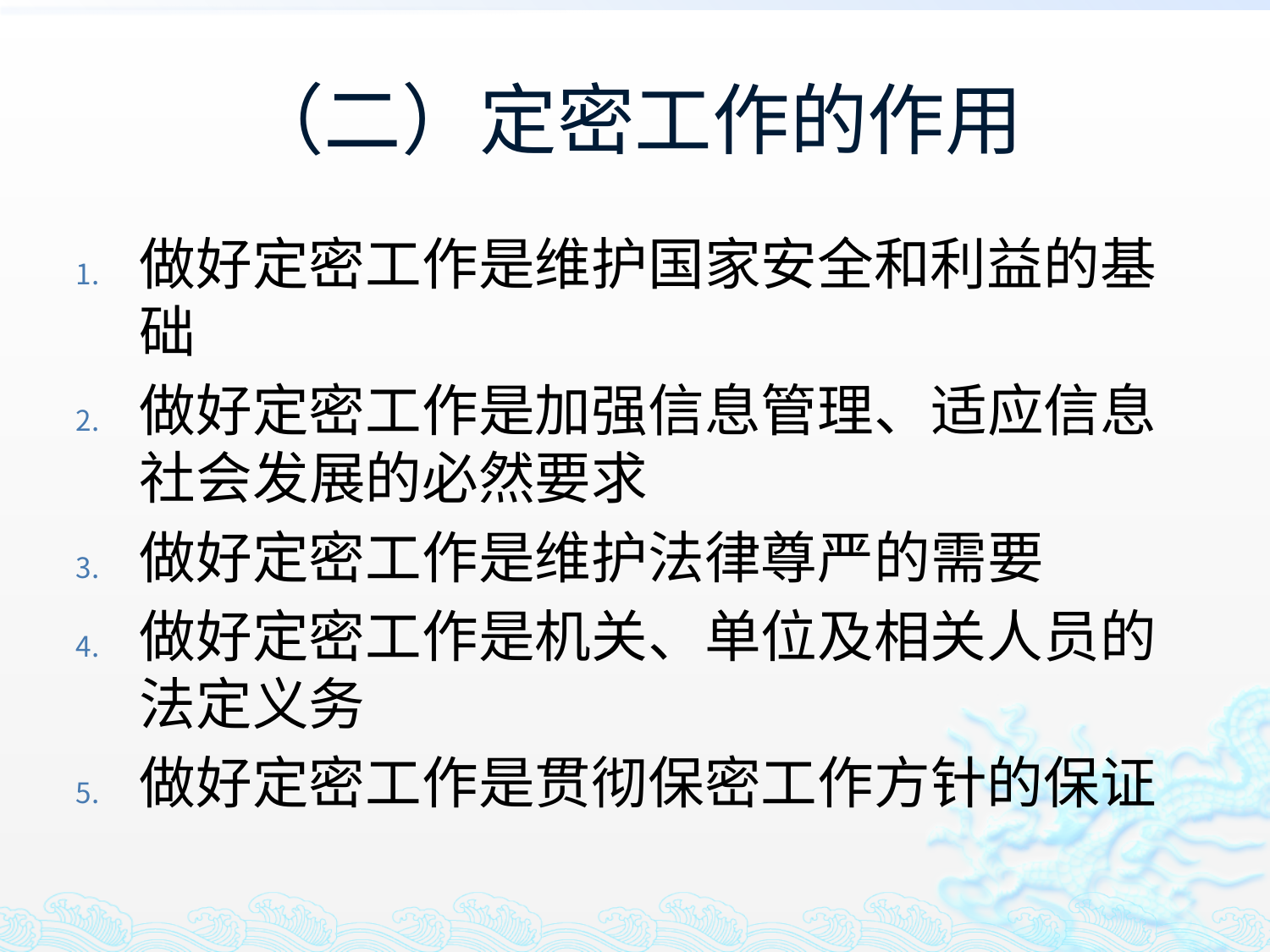

# （二）定密工作的作用
做好定密工作是维护国家安全和利益的基础
做好定密工作是加强信息管理、适应信息社会发展的必然要求
做好定密工作是维护法律尊严的需要
做好定密工作是机关、单位及相关人员的法定义务
做好定密工作是贯彻保密工作方针的保证